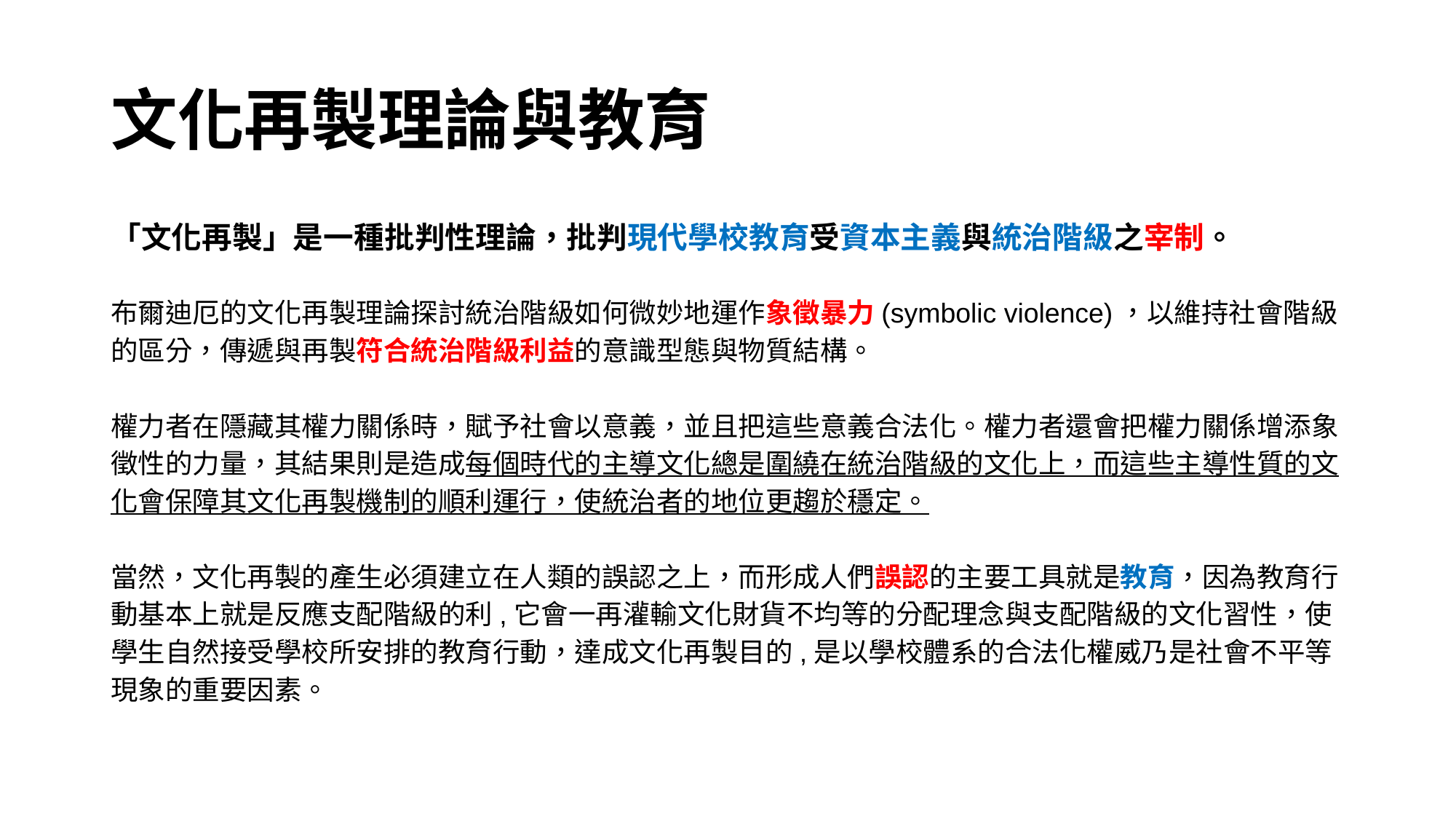

# 文化再製理論與教育
「文化再製」是一種批判性理論，批判現代學校教育受資本主義與統治階級之宰制。

布爾迪厄的文化再製理論探討統治階級如何微妙地運作象徵暴力(symbolic violence)，以維持社會階級的區分，傳遞與再製符合統治階級利益的意識型態與物質結構。

權力者在隱藏其權力關係時，賦予社會以意義，並且把這些意義合法化。權力者還會把權力關係增添象徵性的力量，其結果則是造成每個時代的主導文化總是圍繞在統治階級的文化上，而這些主導性質的文化會保障其文化再製機制的順利運行，使統治者的地位更趨於穩定。

當然，文化再製的產生必須建立在人類的誤認之上，而形成人們誤認的主要工具就是教育，因為教育行動基本上就是反應支配階級的利,它會一再灌輸文化財貨不均等的分配理念與支配階級的文化習性，使學生自然接受學校所安排的教育行動，達成文化再製目的,是以學校體系的合法化權威乃是社會不平等現象的重要因素。